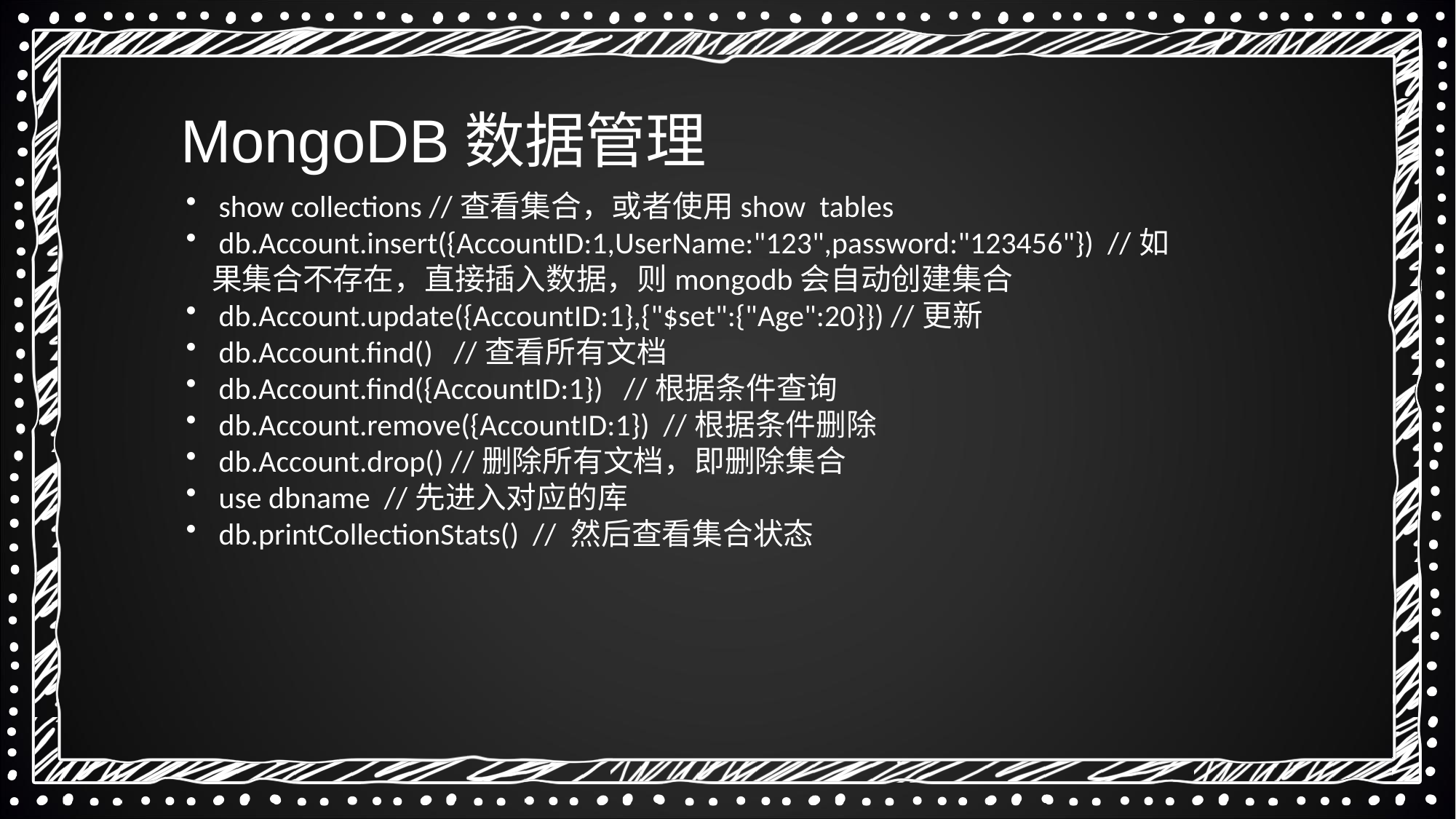

MongoDB数据管理
 show collections //查看集合，或者使用show  tables
 db.Account.insert({AccountID:1,UserName:"123",password:"123456"})  //如果集合不存在，直接插入数据，则mongodb会自动创建集合
 db.Account.update({AccountID:1},{"$set":{"Age":20}}) //更新
 db.Account.find()   //查看所有文档
 db.Account.find({AccountID:1})   //根据条件查询
 db.Account.remove({AccountID:1})  //根据条件删除
 db.Account.drop() //删除所有文档，即删除集合
 use dbname  //先进入对应的库
 db.printCollectionStats()  // 然后查看集合状态